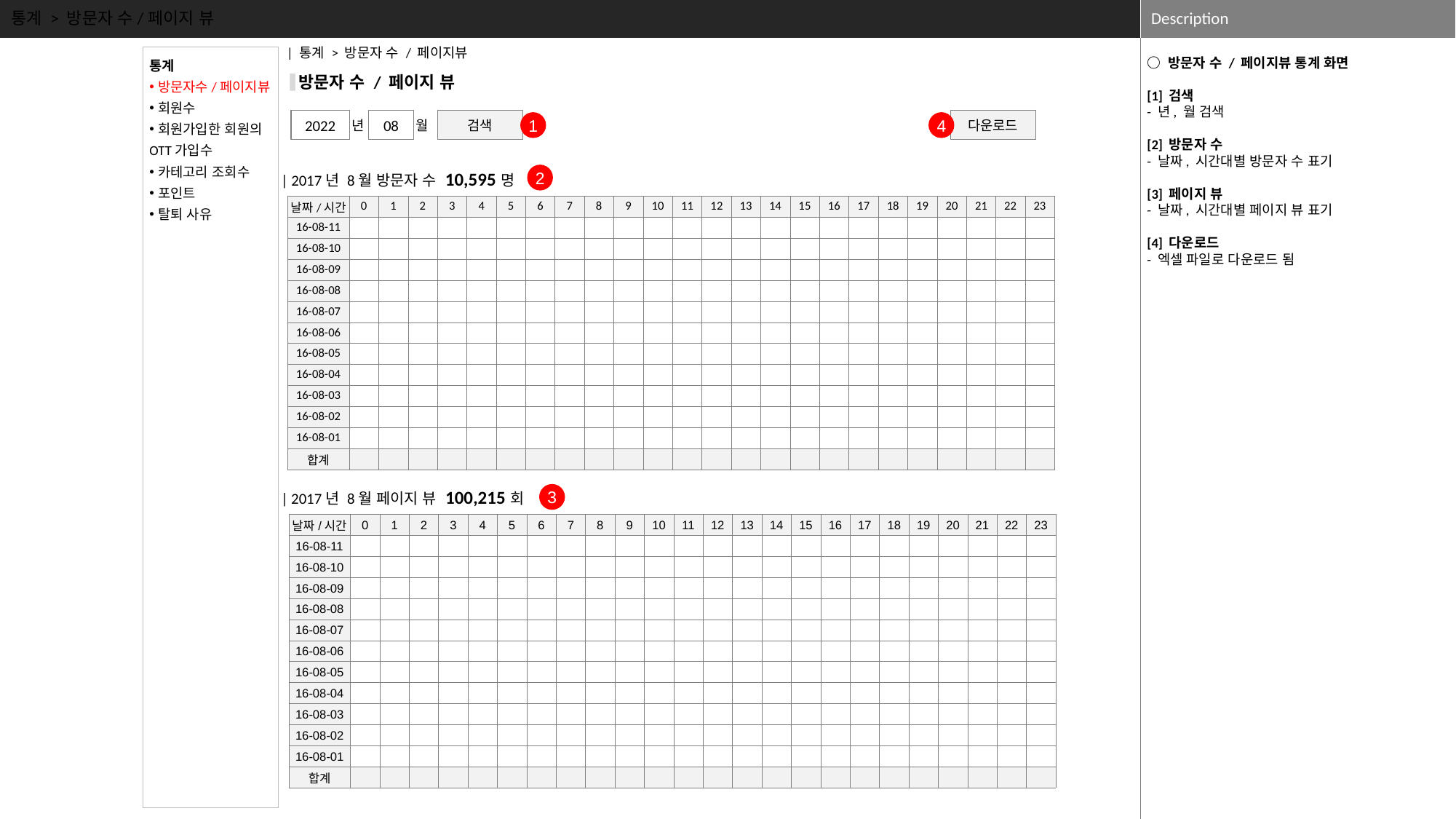

통계 > 방문자 수/페이지 뷰

○ 방문자 수 / 페이지뷰 통계 화면

[1] 검색
- 년, 월 검색

[2] 방문자 수
- 날짜, 시간대별 방문자 수 표기

[3] 페이지 뷰
- 날짜, 시간대별 페이지 뷰 표기

[4] 다운로드
- 엑셀 파일로 다운로드 됨

| 통계 > 방문자 수 / 페이지뷰
통계
방문자수/페이지뷰
회원수
회원가입한 회원의
OTT가입수
카테고리 조회수
포인트
탈퇴 사유
방문자 수 / 페이지 뷰

2022
08
검색
다운로드
년
월
1
4
2
| 2017년 8월 방문자 수 10,595명
| 날짜/시간 | 0 | 1 | 2 | 3 | 4 | 5 | 6 | 7 | 8 | 9 | 10 | 11 | 12 | 13 | 14 | 15 | 16 | 17 | 18 | 19 | 20 | 21 | 22 | 23 |
| --- | --- | --- | --- | --- | --- | --- | --- | --- | --- | --- | --- | --- | --- | --- | --- | --- | --- | --- | --- | --- | --- | --- | --- | --- |
| 16-08-11 |  |  |  |  |  |  |  |  |  |  |  |  |  |  |  |  |  |  |  |  |  |  |  |  |
| 16-08-10 |  |  |  |  |  |  |  |  |  |  |  |  |  |  |  |  |  |  |  |  |  |  |  |  |
| 16-08-09 |  |  |  |  |  |  |  |  |  |  |  |  |  |  |  |  |  |  |  |  |  |  |  |  |
| 16-08-08 |  |  |  |  |  |  |  |  |  |  |  |  |  |  |  |  |  |  |  |  |  |  |  |  |
| 16-08-07 |  |  |  |  |  |  |  |  |  |  |  |  |  |  |  |  |  |  |  |  |  |  |  |  |
| 16-08-06 |  |  |  |  |  |  |  |  |  |  |  |  |  |  |  |  |  |  |  |  |  |  |  |  |
| 16-08-05 |  |  |  |  |  |  |  |  |  |  |  |  |  |  |  |  |  |  |  |  |  |  |  |  |
| 16-08-04 |  |  |  |  |  |  |  |  |  |  |  |  |  |  |  |  |  |  |  |  |  |  |  |  |
| 16-08-03 |  |  |  |  |  |  |  |  |  |  |  |  |  |  |  |  |  |  |  |  |  |  |  |  |
| 16-08-02 |  |  |  |  |  |  |  |  |  |  |  |  |  |  |  |  |  |  |  |  |  |  |  |  |
| 16-08-01 |  |  |  |  |  |  |  |  |  |  |  |  |  |  |  |  |  |  |  |  |  |  |  |  |
| 합계 |  |  |  |  |  |  |  |  |  |  |  |  |  |  |  |  |  |  |  |  |  |  |  |  |
3
| 2017년 8월 페이지 뷰 100,215회
| 날짜/시간 | 0 | 1 | 2 | 3 | 4 | 5 | 6 | 7 | 8 | 9 | 10 | 11 | 12 | 13 | 14 | 15 | 16 | 17 | 18 | 19 | 20 | 21 | 22 | 23 |
| --- | --- | --- | --- | --- | --- | --- | --- | --- | --- | --- | --- | --- | --- | --- | --- | --- | --- | --- | --- | --- | --- | --- | --- | --- |
| 16-08-11 |  |  |  |  |  |  |  |  |  |  |  |  |  |  |  |  |  |  |  |  |  |  |  |  |
| 16-08-10 |  |  |  |  |  |  |  |  |  |  |  |  |  |  |  |  |  |  |  |  |  |  |  |  |
| 16-08-09 |  |  |  |  |  |  |  |  |  |  |  |  |  |  |  |  |  |  |  |  |  |  |  |  |
| 16-08-08 |  |  |  |  |  |  |  |  |  |  |  |  |  |  |  |  |  |  |  |  |  |  |  |  |
| 16-08-07 |  |  |  |  |  |  |  |  |  |  |  |  |  |  |  |  |  |  |  |  |  |  |  |  |
| 16-08-06 |  |  |  |  |  |  |  |  |  |  |  |  |  |  |  |  |  |  |  |  |  |  |  |  |
| 16-08-05 |  |  |  |  |  |  |  |  |  |  |  |  |  |  |  |  |  |  |  |  |  |  |  |  |
| 16-08-04 |  |  |  |  |  |  |  |  |  |  |  |  |  |  |  |  |  |  |  |  |  |  |  |  |
| 16-08-03 |  |  |  |  |  |  |  |  |  |  |  |  |  |  |  |  |  |  |  |  |  |  |  |  |
| 16-08-02 |  |  |  |  |  |  |  |  |  |  |  |  |  |  |  |  |  |  |  |  |  |  |  |  |
| 16-08-01 |  |  |  |  |  |  |  |  |  |  |  |  |  |  |  |  |  |  |  |  |  |  |  |  |
| 합계 |  |  |  |  |  |  |  |  |  |  |  |  |  |  |  |  |  |  |  |  |  |  |  |  |